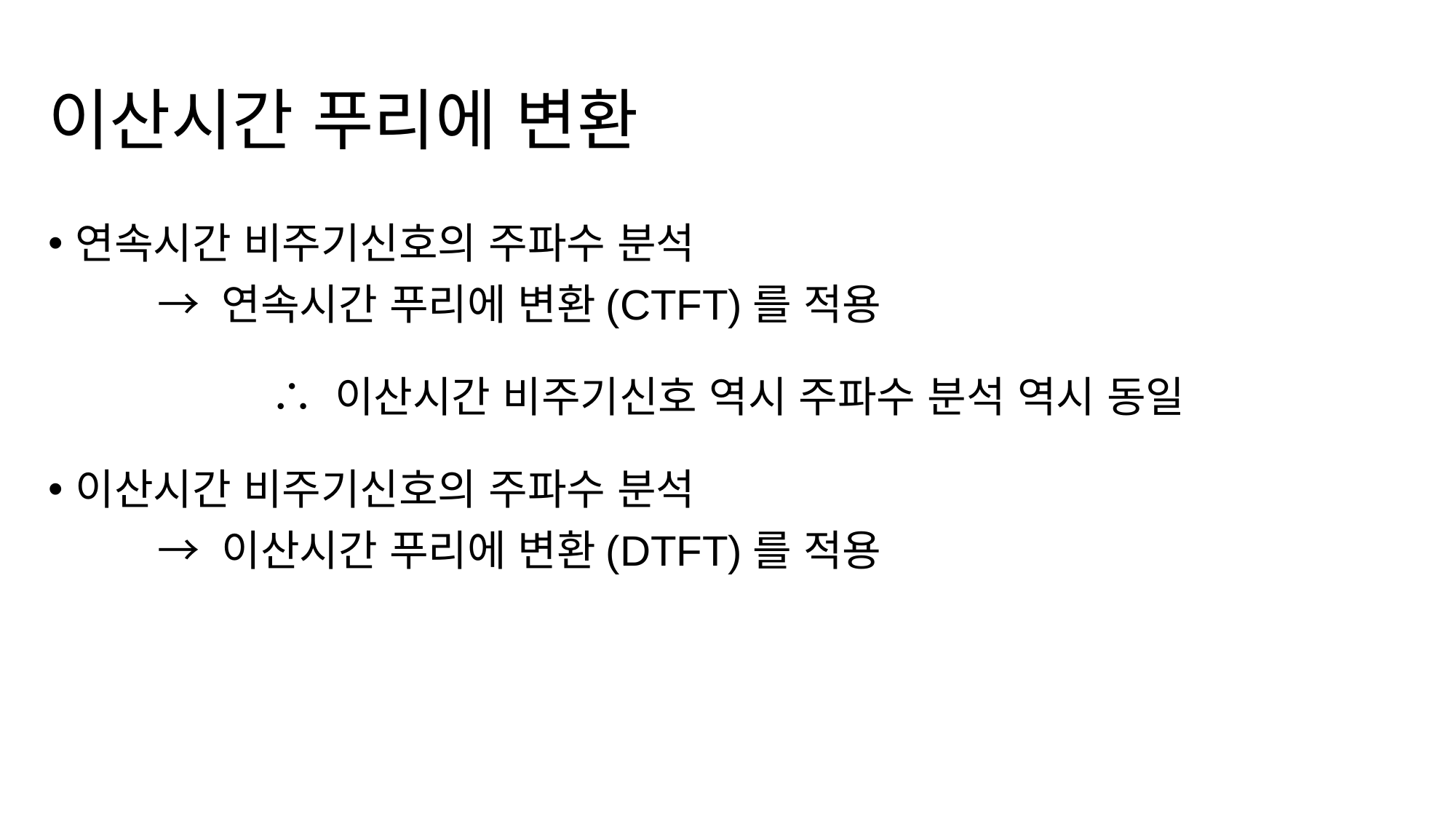

# 이산시간 푸리에 변환
연속시간 비주기신호의 주파수 분석
	→ 연속시간 푸리에 변환(CTFT)를 적용

∴ 이산시간 비주기신호 역시 주파수 분석 역시 동일

이산시간 비주기신호의 주파수 분석
	→ 이산시간 푸리에 변환(DTFT)를 적용